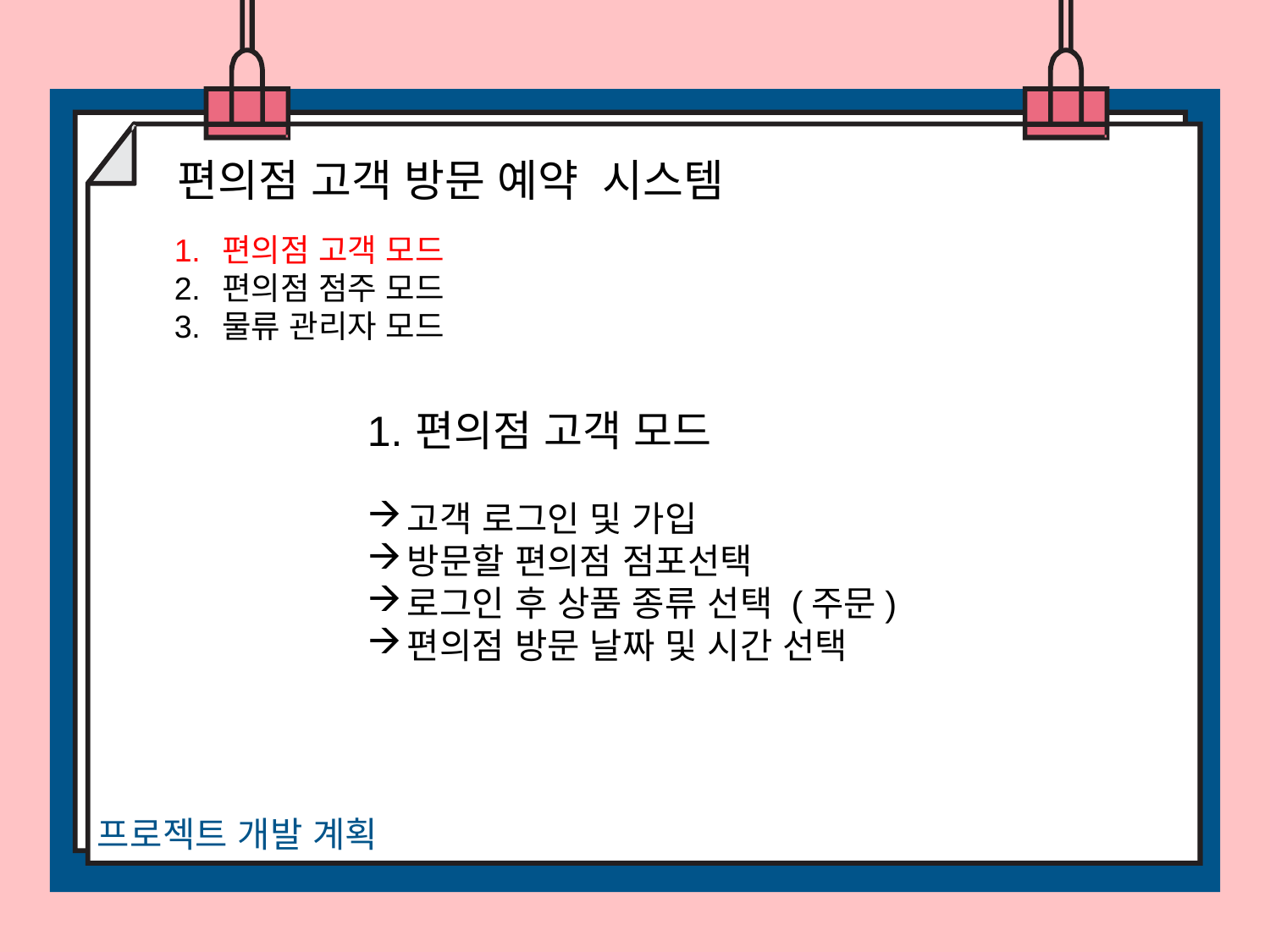

편의점 고객 방문 예약  시스템

편의점 고객 모드
편의점 점주 모드
물류 관리자 모드
편의점 고객 모드

고객 로그인 및 가입
방문할 편의점 점포선택
로그인 후 상품 종류 선택 (주문)
편의점 방문 날짜 및 시간 선택
프로젝트 개발 계획